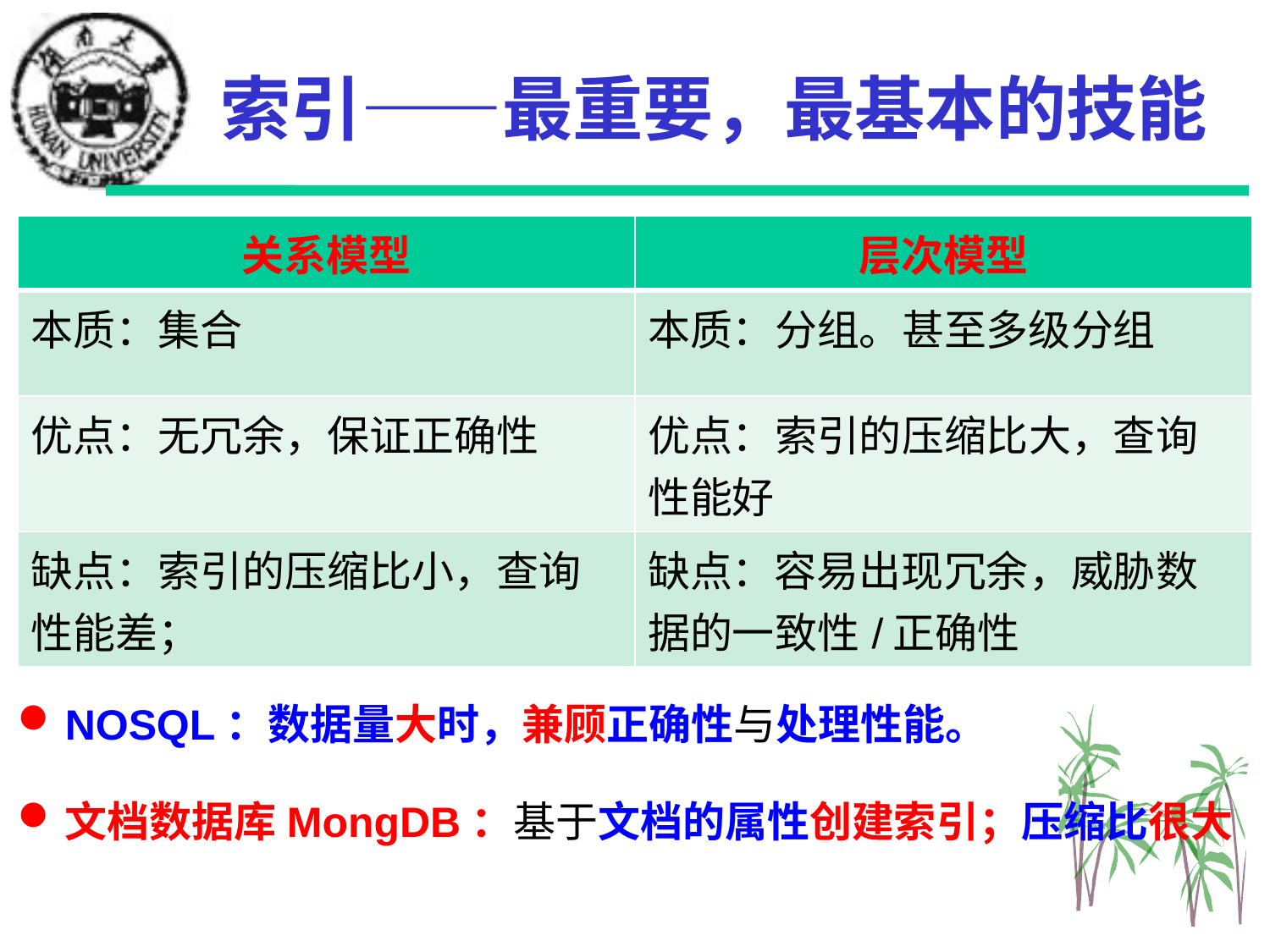

# 索引——最重要，最基本的技能
| 关系模型 | 层次模型 |
| --- | --- |
| 本质：集合 | 本质：分组。甚至多级分组 |
| 优点：无冗余，保证正确性 | 优点：索引的压缩比大，查询性能好 |
| 缺点：索引的压缩比小，查询性能差； | 缺点：容易出现冗余，威胁数据的一致性/正确性 |
NOSQL：数据量大时，兼顾正确性与处理性能。
文档数据库MongDB：基于文档的属性创建索引；压缩比很大